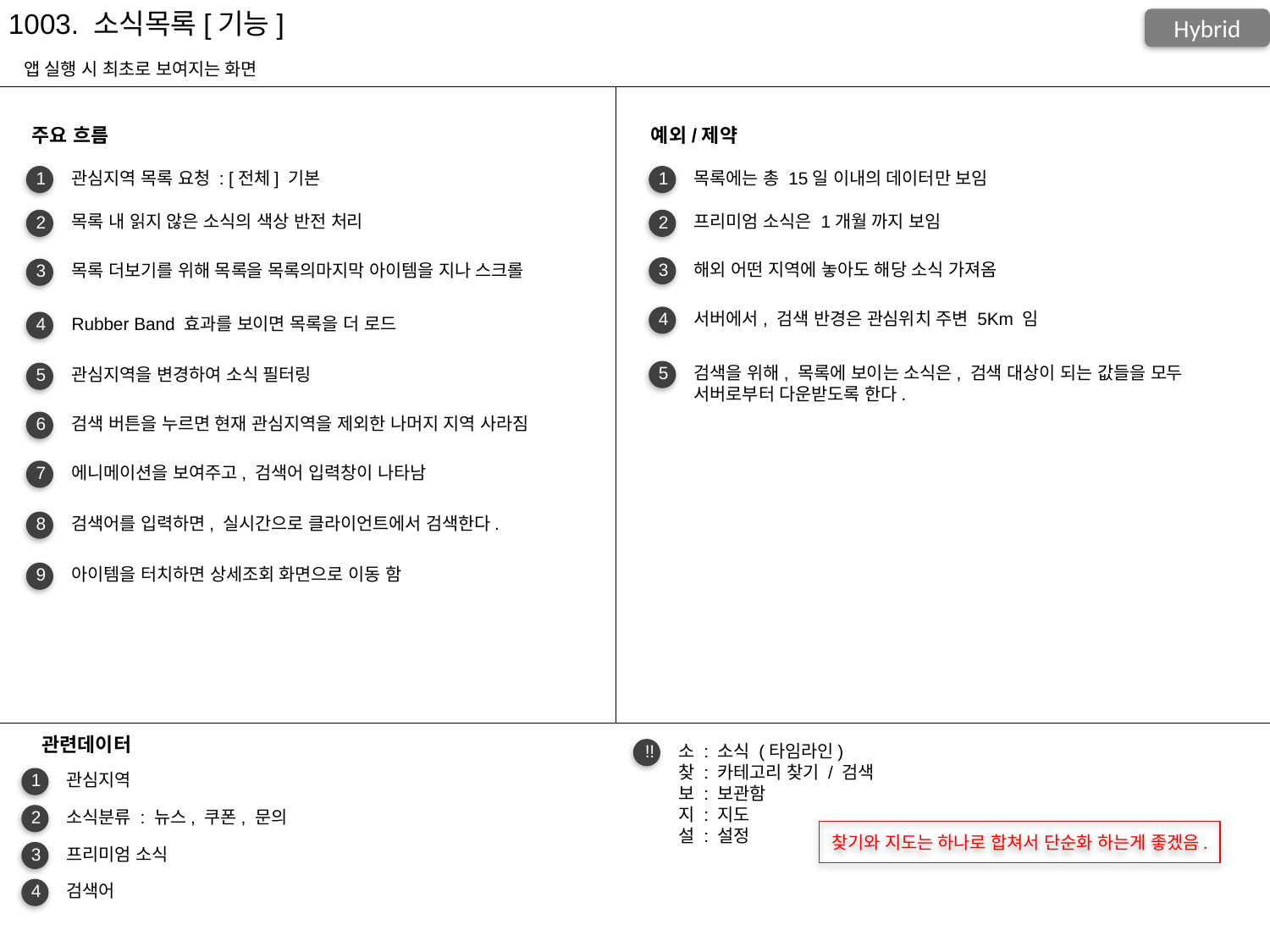

1003. 소식목록[기능]
Hybrid
앱 실행 시 최초로 보여지는 화면
주요 흐름
예외/제약
1

관심지역 목록 요청 : [전체] 기본
1

목록에는 총 15일 이내의 데이터만 보임
2

목록 내 읽지 않은 소식의 색상 반전 처리
2

프리미엄 소식은 1개월 까지 보임
3

해외 어떤 지역에 놓아도 해당 소식 가져옴
3

목록 더보기를 위해 목록을 목록의마지막 아이템을 지나 스크롤
4

서버에서, 검색 반경은 관심위치 주변 5Km 임
4

Rubber Band 효과를 보이면 목록을 더 로드
5

검색을 위해, 목록에 보이는 소식은, 검색 대상이 되는 값들을 모두 서버로부터 다운받도록 한다.
5

관심지역을 변경하여 소식 필터링
6

검색 버튼을 누르면 현재 관심지역을 제외한 나머지 지역 사라짐
7

에니메이션을 보여주고, 검색어 입력창이 나타남
8

검색어를 입력하면, 실시간으로 클라이언트에서 검색한다.
9

아이템을 터치하면 상세조회 화면으로 이동 함
관련데이터
!!

소 : 소식 (타임라인)
찾 : 카테고리 찾기 / 검색
보 : 보관함
지 : 지도
설 : 설정
1

관심지역
2

소식분류 : 뉴스, 쿠폰, 문의
찾기와 지도는 하나로 합쳐서 단순화 하는게 좋겠음.
3

프리미엄 소식
4

검색어